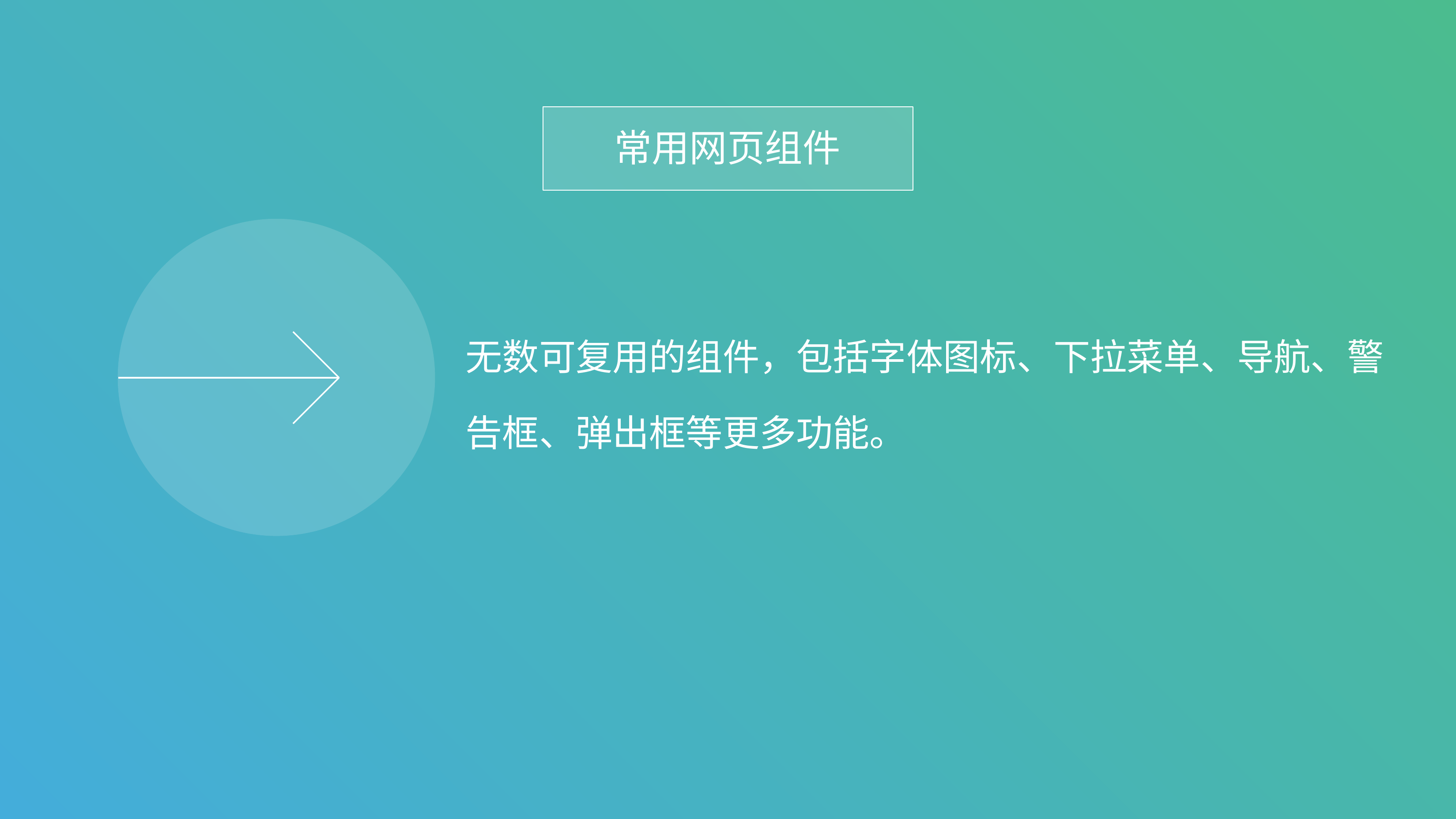

常用网页组件

无数可复用的组件，包括字体图标、下拉菜单、导航、警告框、弹出框等更多功能。